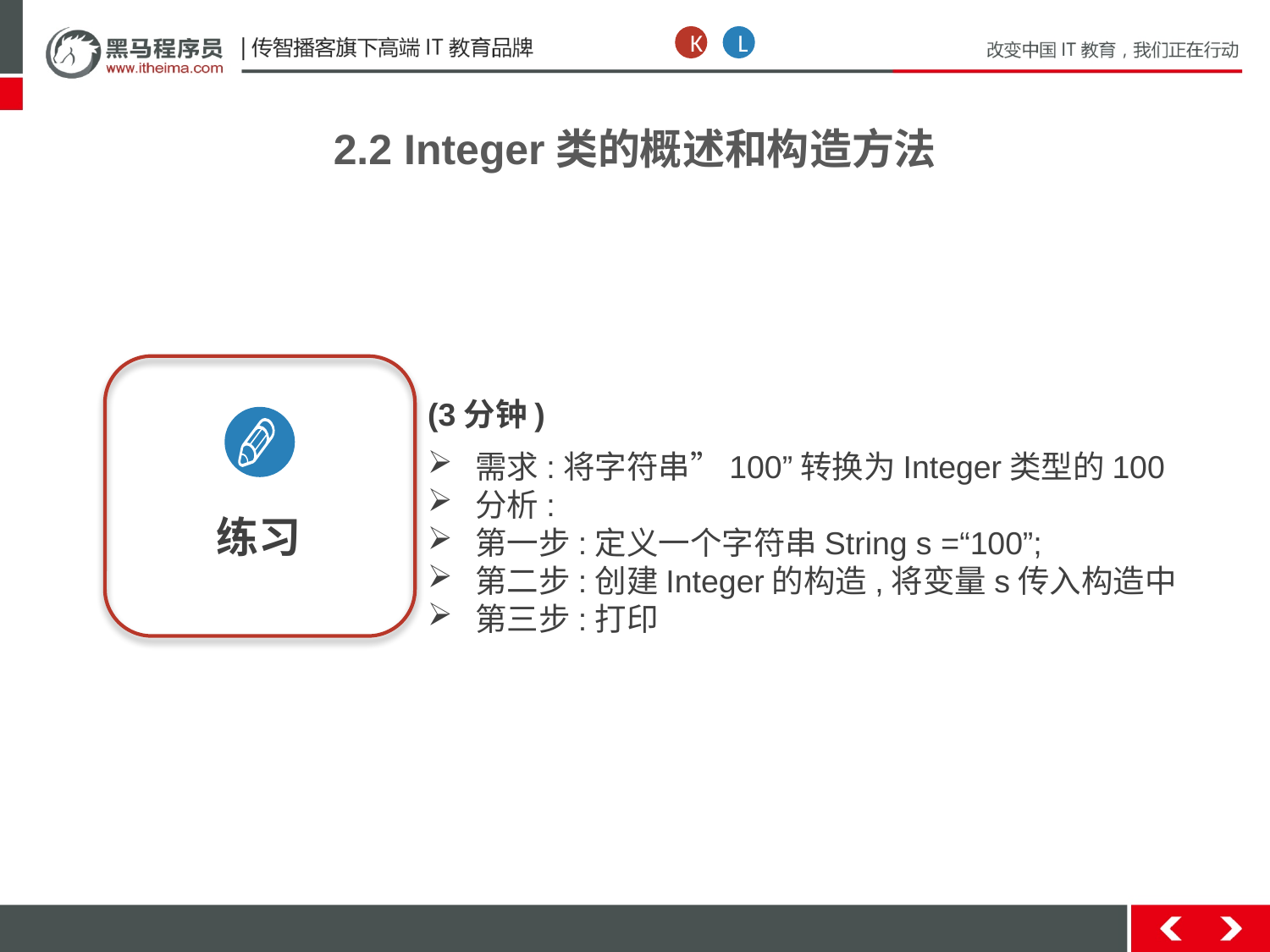

K
L
2.2 Integer类的概述和构造方法

练习
(3分钟)
需求:将字符串”100”转换为Integer类型的100
分析:
第一步:定义一个字符串String s =“100”;
第二步:创建Integer的构造,将变量s传入构造中
第三步:打印